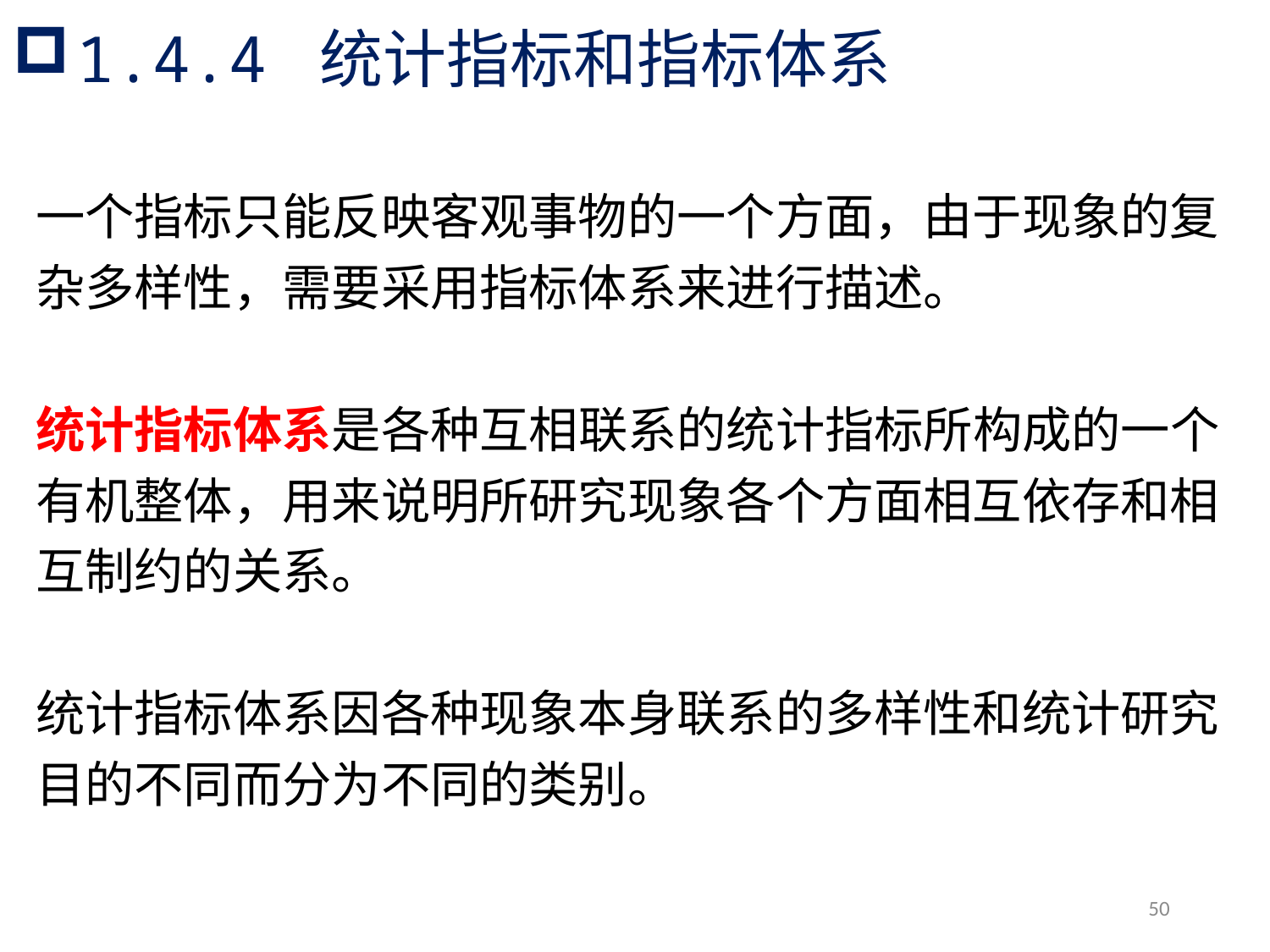

# 1.4.4 统计指标和指标体系
一个指标只能反映客观事物的一个方面，由于现象的复
杂多样性，需要采用指标体系来进行描述。

统计指标体系是各种互相联系的统计指标所构成的一个
有机整体，用来说明所研究现象各个方面相互依存和相
互制约的关系。

统计指标体系因各种现象本身联系的多样性和统计研究
目的不同而分为不同的类别。
50